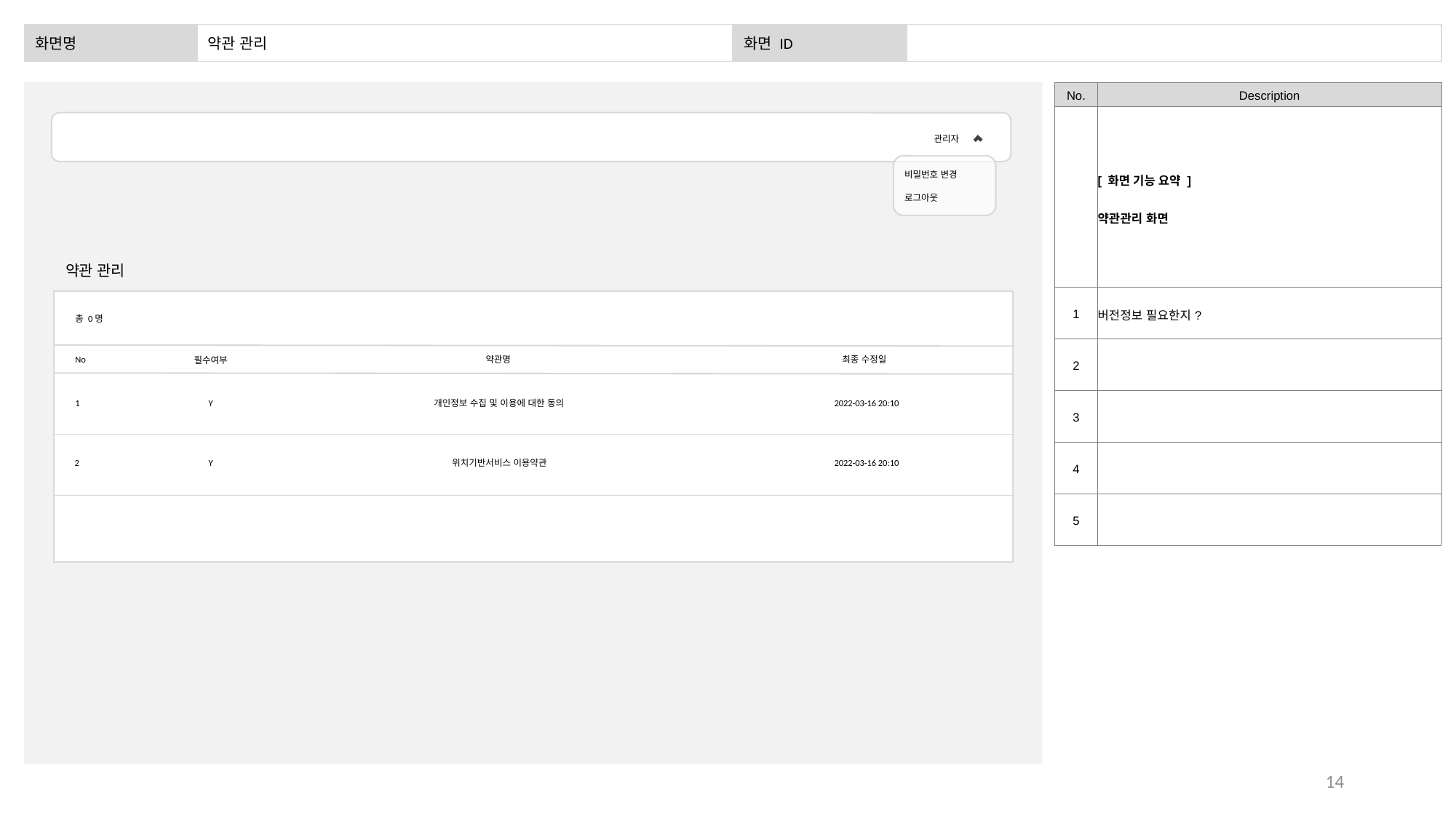

| 화면명 | 약관 관리 | 화면 ID |  |
| --- | --- | --- | --- |

| No. | Description |
| --- | --- |
|  | [ 화면 기능 요약 ] 약관관리 화면 |
| 1 | 버전정보 필요한지? |
| 2 |  |
| 3 |  |
| 4 |  |
| 5 |  |

관리자

비밀번호 변경
로그아웃
약관 관리

총 0명
No
약관명
최종 수정일
필수여부
개인정보 수집 및 이용에 대한 동의
1
2022-03-16 20:10
Y
2022-03-16 20:10
2
위치기반서비스 이용약관
Y
14